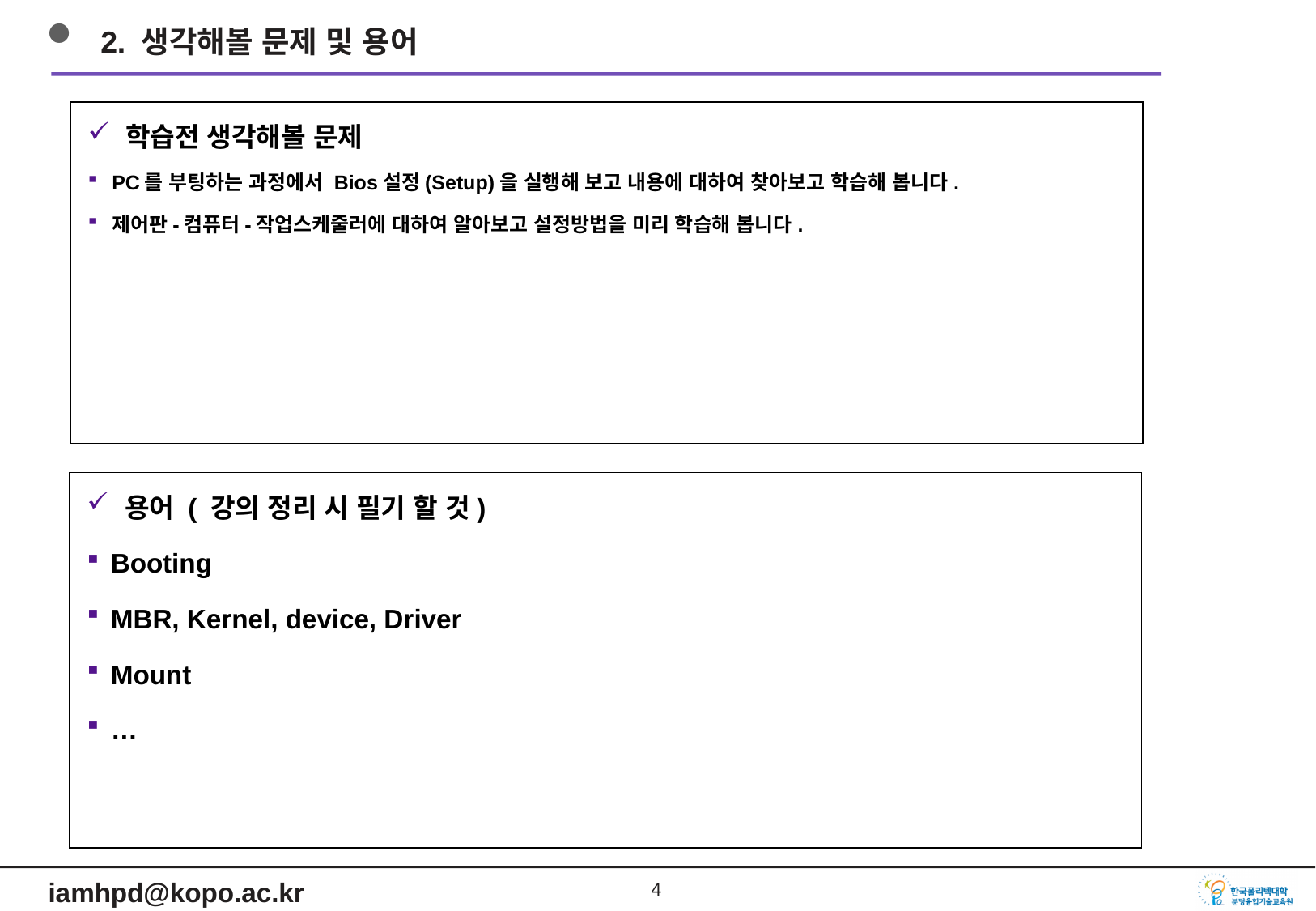

2. 생각해볼 문제 및 용어
학습전 생각해볼 문제
PC를 부팅하는 과정에서 Bios설정(Setup)을 실행해 보고 내용에 대하여 찾아보고 학습해 봅니다.
제어판-컴퓨터-작업스케줄러에 대하여 알아보고 설정방법을 미리 학습해 봅니다.
용어 ( 강의 정리 시 필기 할 것)
Booting
MBR, Kernel, device, Driver
Mount
…
4